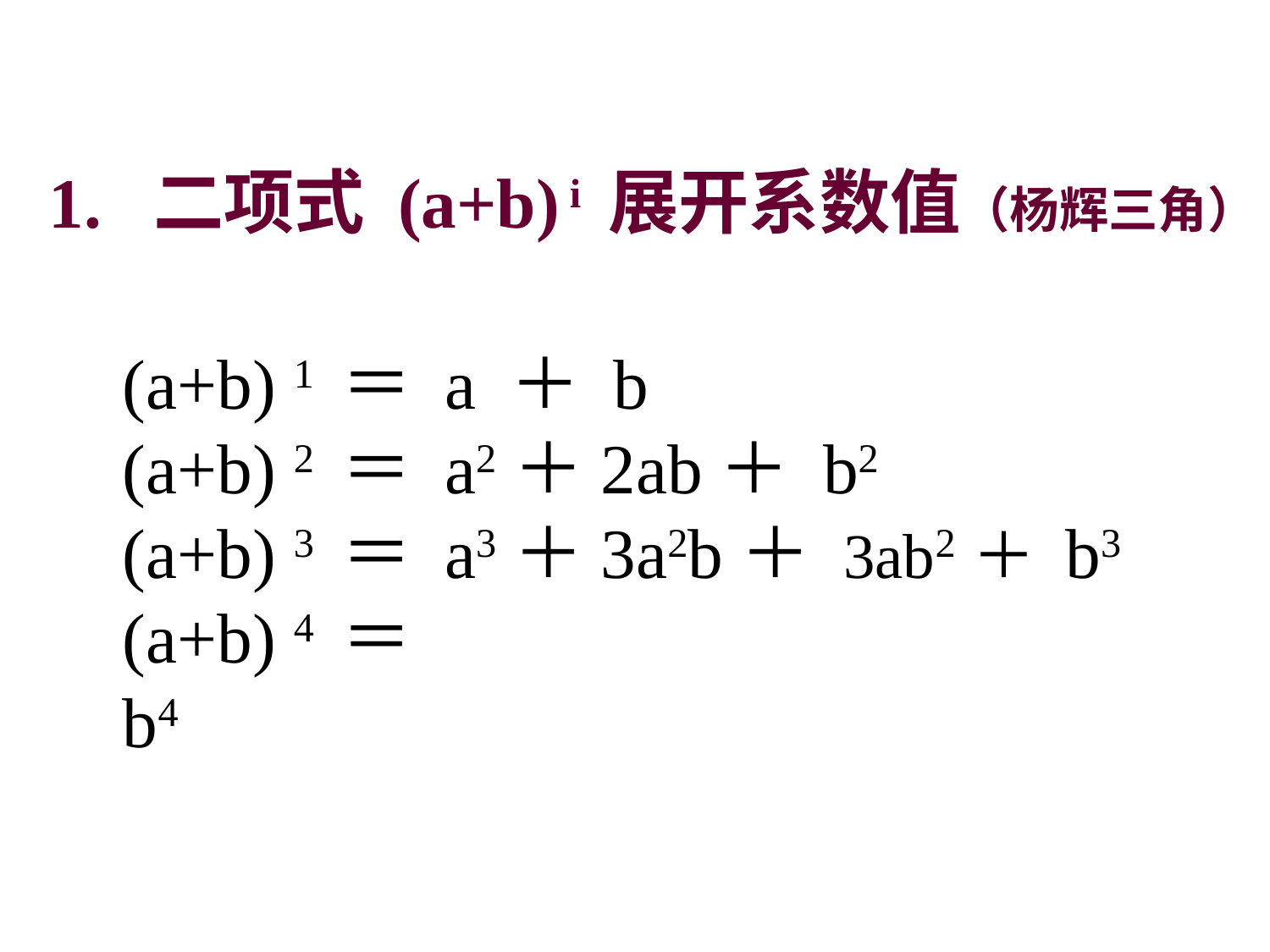

1.  二项式 (a+b) i 展开系数值（杨辉三角）
(a+b) 1 ＝ a ＋ b
(a+b) 2 ＝ a2＋2ab＋ b2
(a+b) 3 ＝ a3＋3a2b＋ 3ab2＋ b3
(a+b) 4 ＝ a4＋4a3b＋6a2b2 +4ab3＋ b4